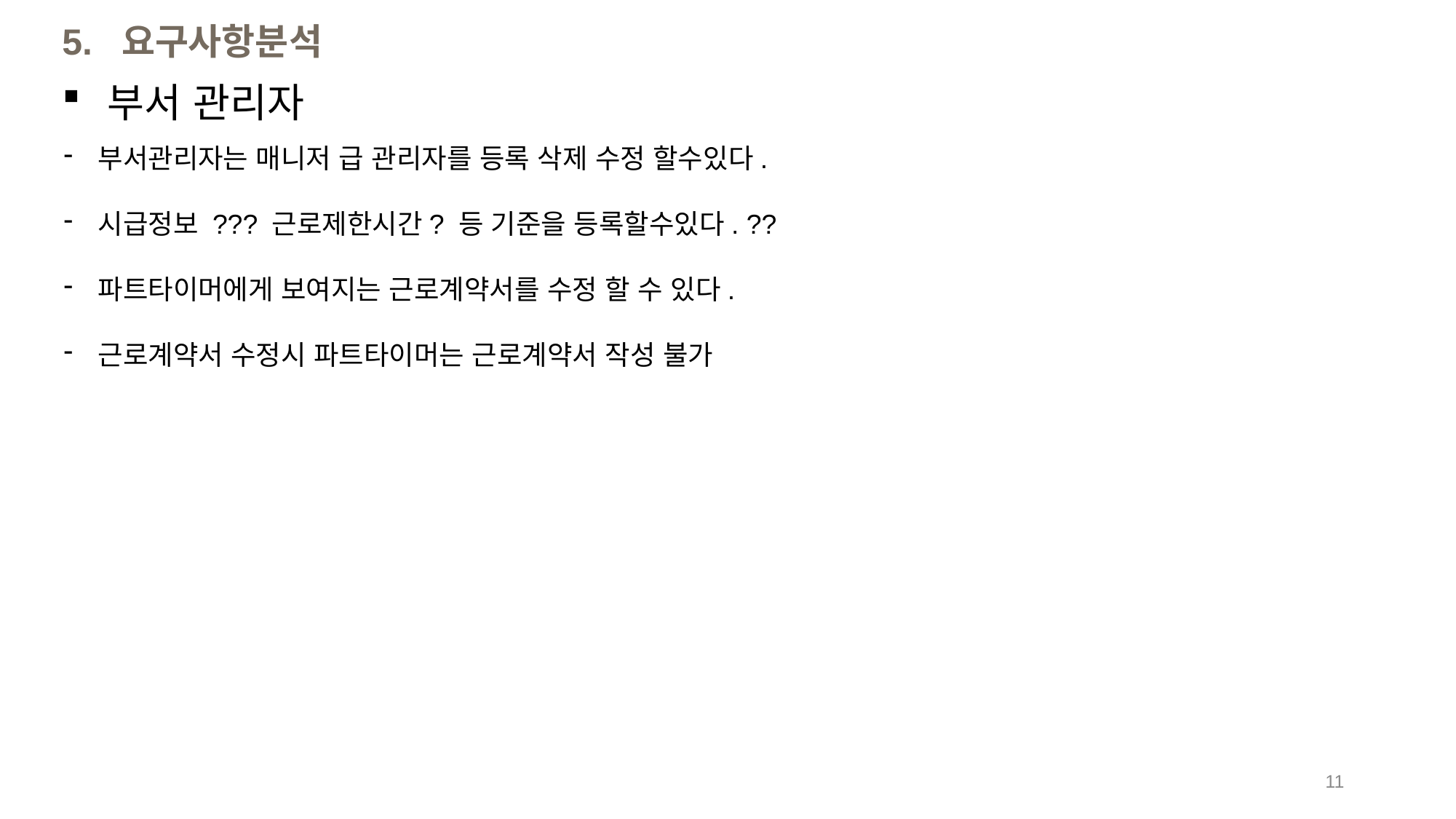

5.  요구사항분석
부서 관리자
부서관리자는 매니저 급 관리자를 등록 삭제 수정 할수있다.

시급정보 ??? 근로제한시간? 등 기준을 등록할수있다. ??

파트타이머에게 보여지는 근로계약서를 수정 할 수 있다.

근로계약서 수정시 파트타이머는 근로계약서 작성 불가

11